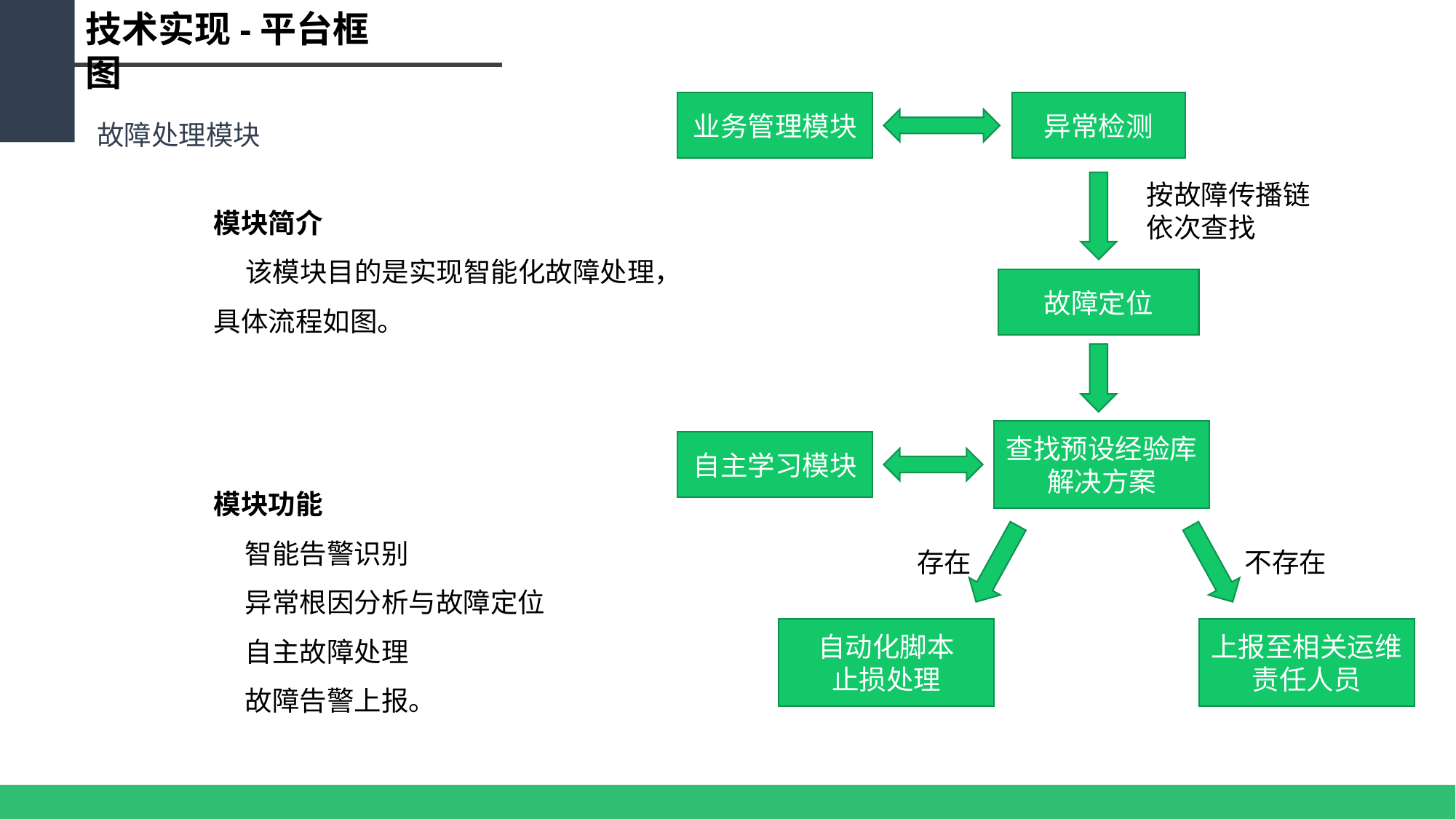

技术实现-平台框图
业务管理模块
异常检测

故障处理模块

按故障传播链
依次查找
模块简介
    该模块目的是实现智能化故障处理，
具体流程如图。

故障定位

查找预设经验库
解决方案
自主学习模块

模块功能
    智能告警识别
    异常根因分析与故障定位
    自主故障处理
    故障告警上报。

存在
不存在
自动化脚本
止损处理
上报至相关运维
责任人员